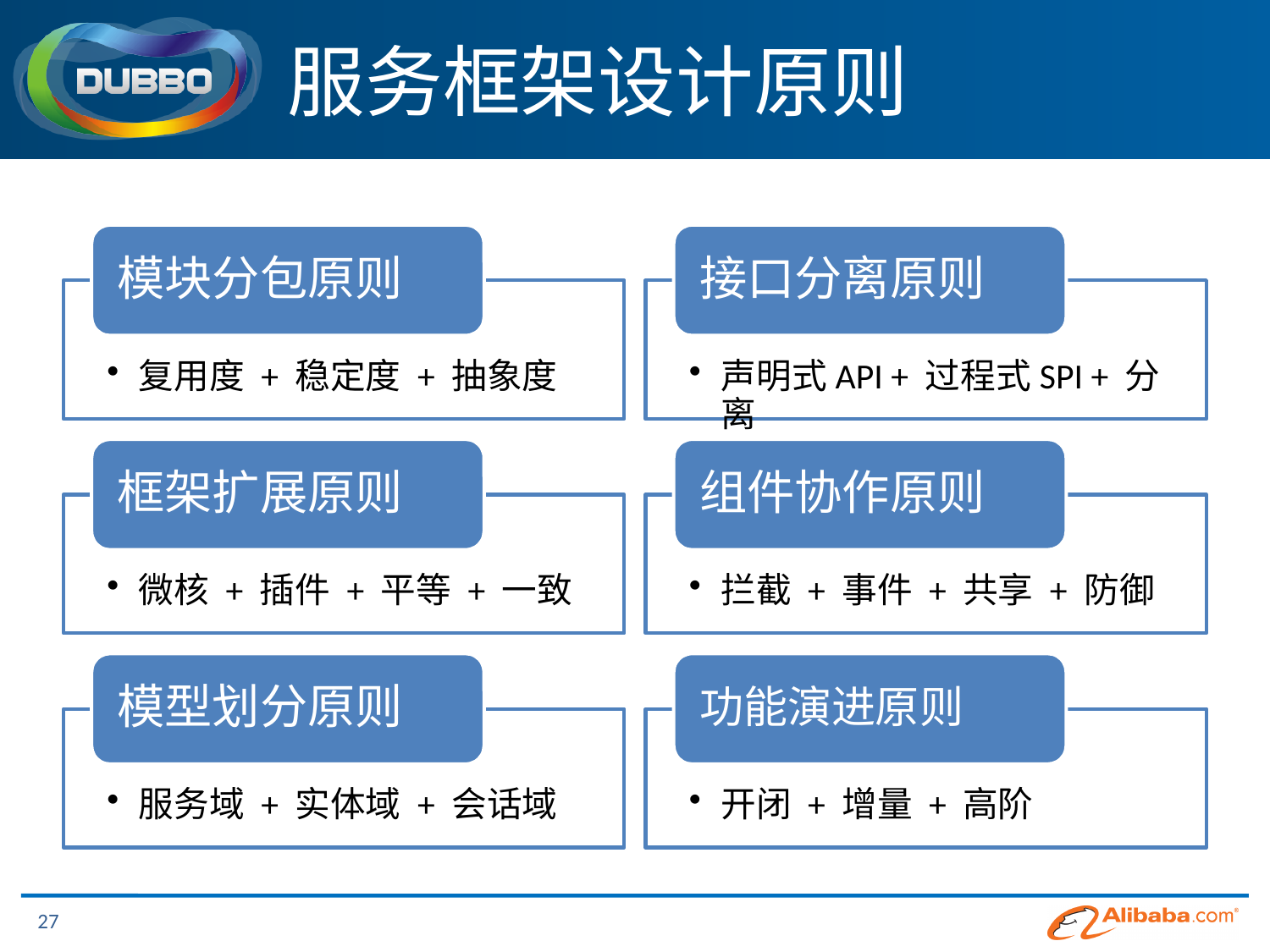

# 服务框架设计原则
复用度 + 稳定度 + 抽象度
模块分包原则
微核 + 插件 + 平等 + 一致
框架扩展原则
服务域 + 实体域 + 会话域
模型划分原则
声明式API + 过程式SPI + 分离
接口分离原则
拦截 + 事件 + 共享 + 防御
组件协作原则
开闭 + 增量 + 高阶
功能演进原则
27